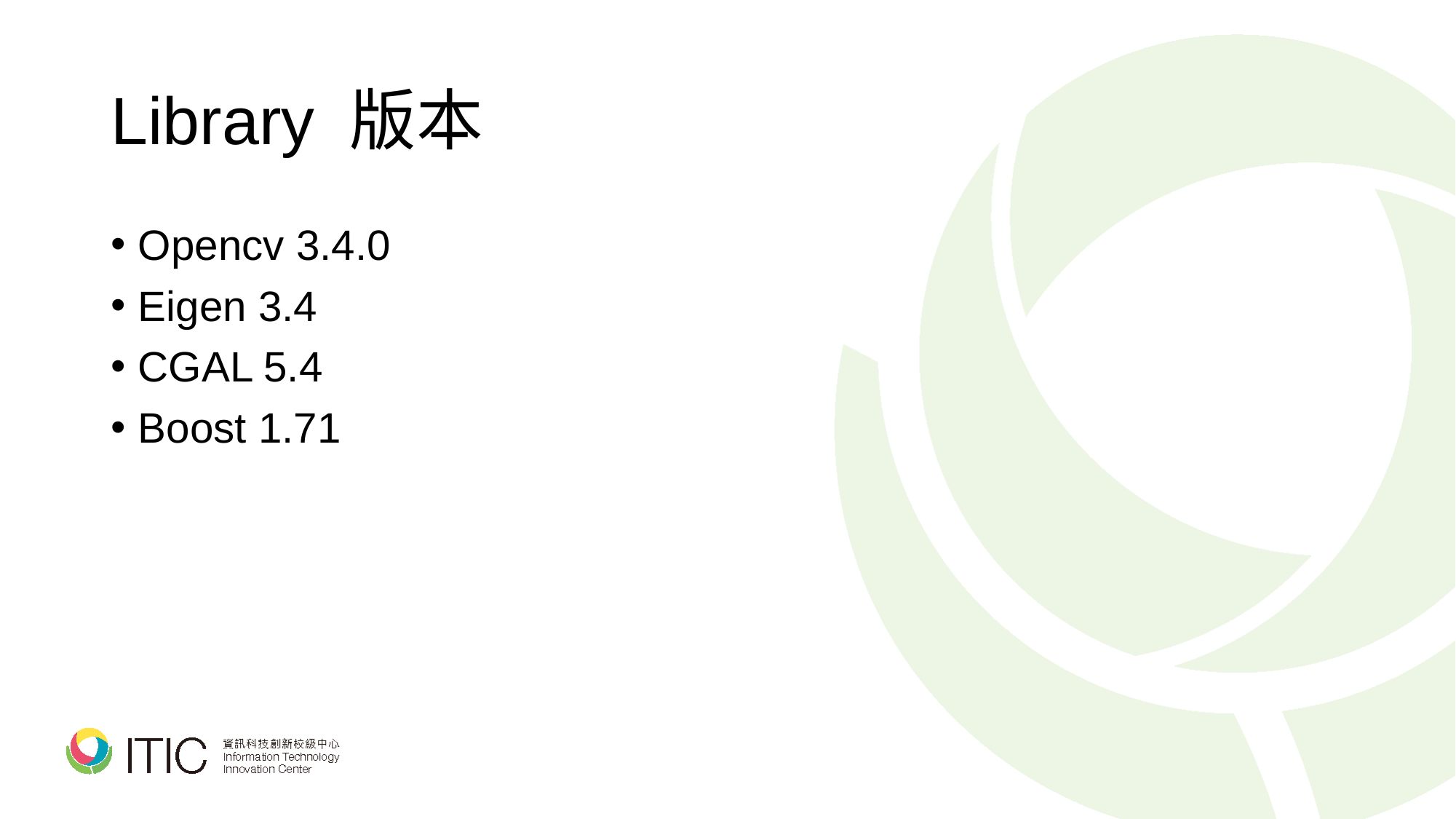

# Library 版本
Opencv 3.4.0
Eigen 3.4
CGAL 5.4
Boost 1.71